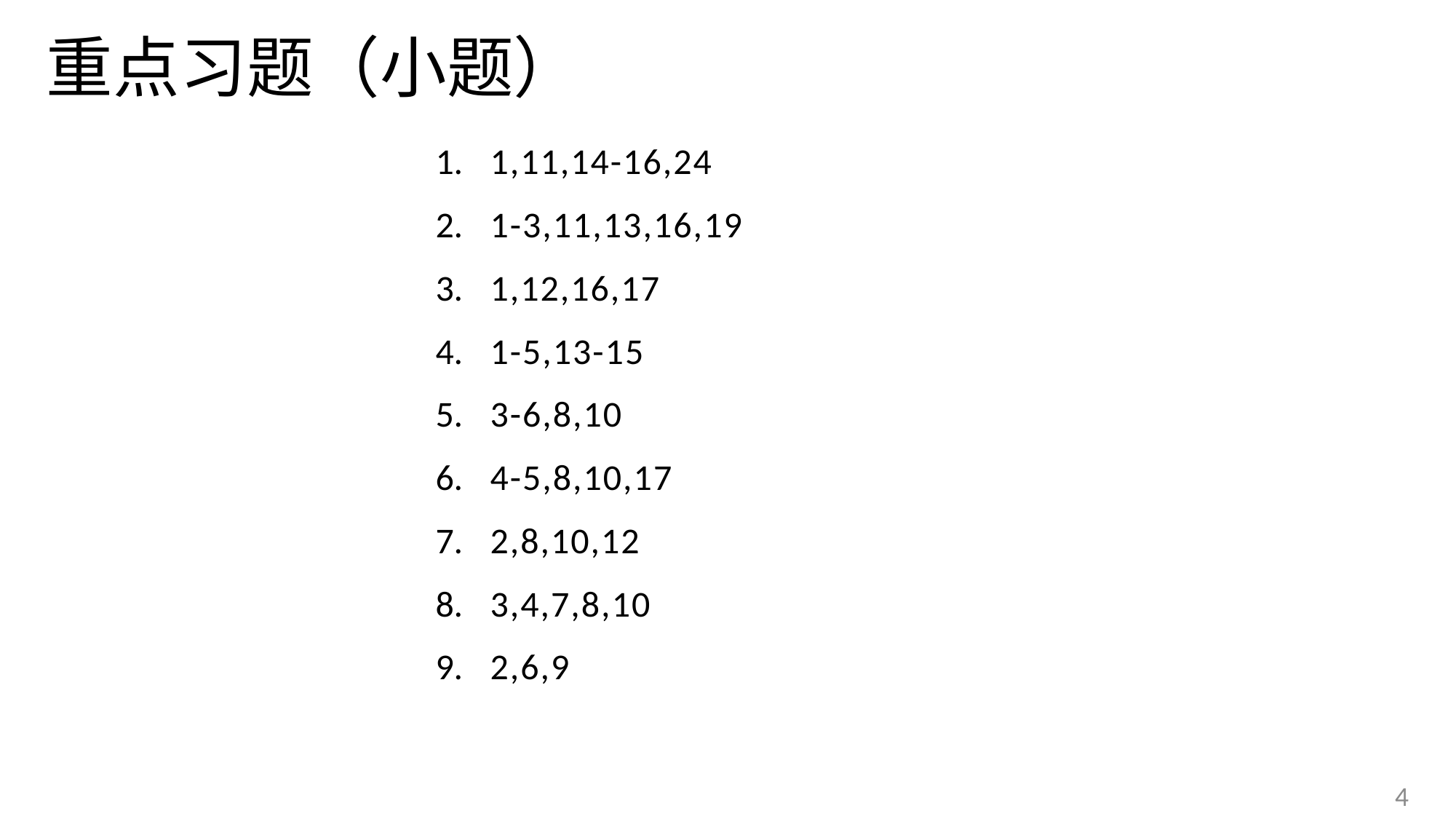

# 重点习题（小题）
1,11,14-16,24
1-3,11,13,16,19
1,12,16,17
1-5,13-15
3-6,8,10
4-5,8,10,17
2,8,10,12
3,4,7,8,10
2,6,9

4